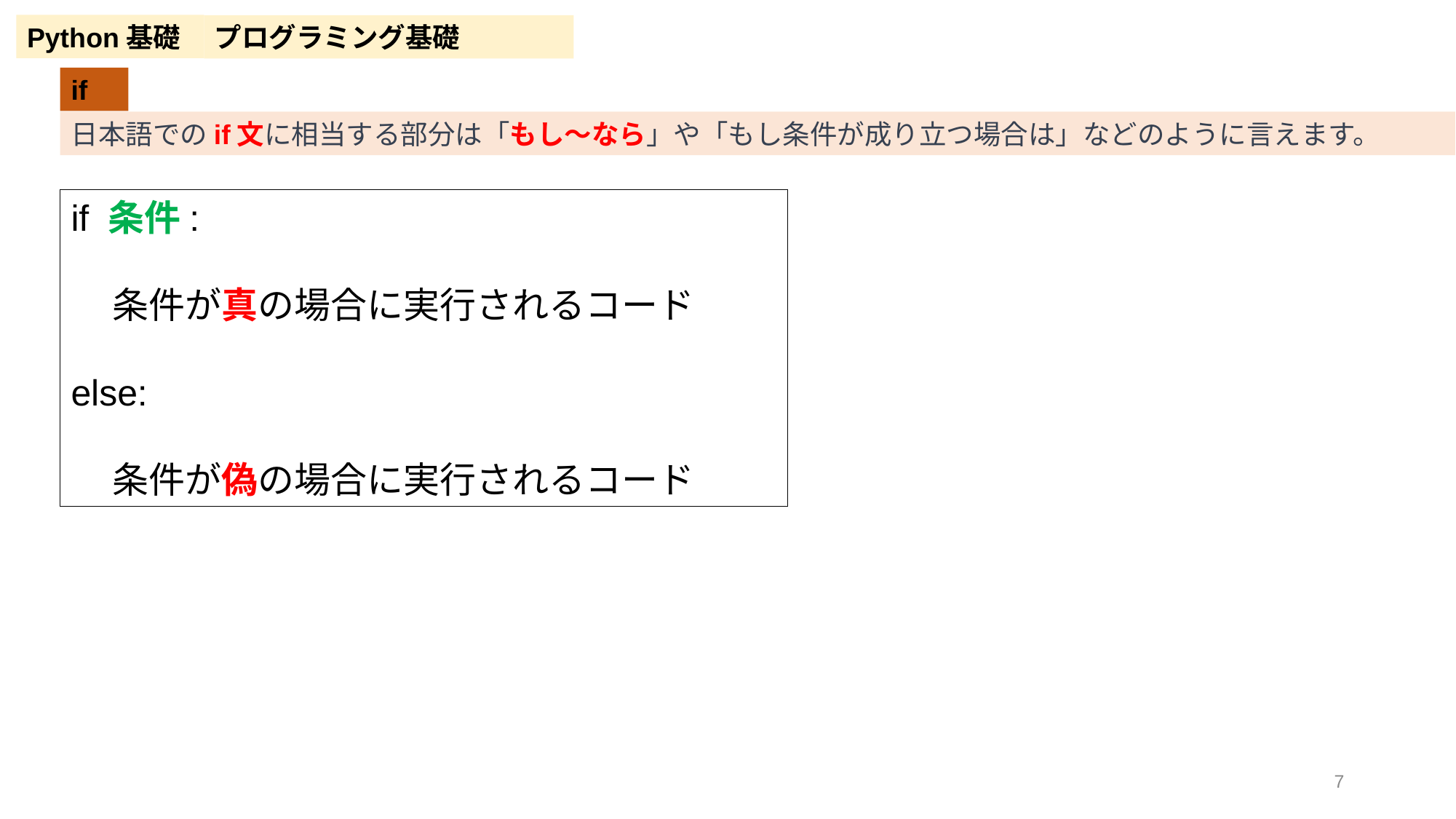

Python基礎
プログラミング基礎
if
日本語でのif文に相当する部分は「もし〜なら」や「もし条件が成り立つ場合は」などのように言えます。
if 条件:

    条件が真の場合に実行されるコード

else:

    条件が偽の場合に実行されるコード
7